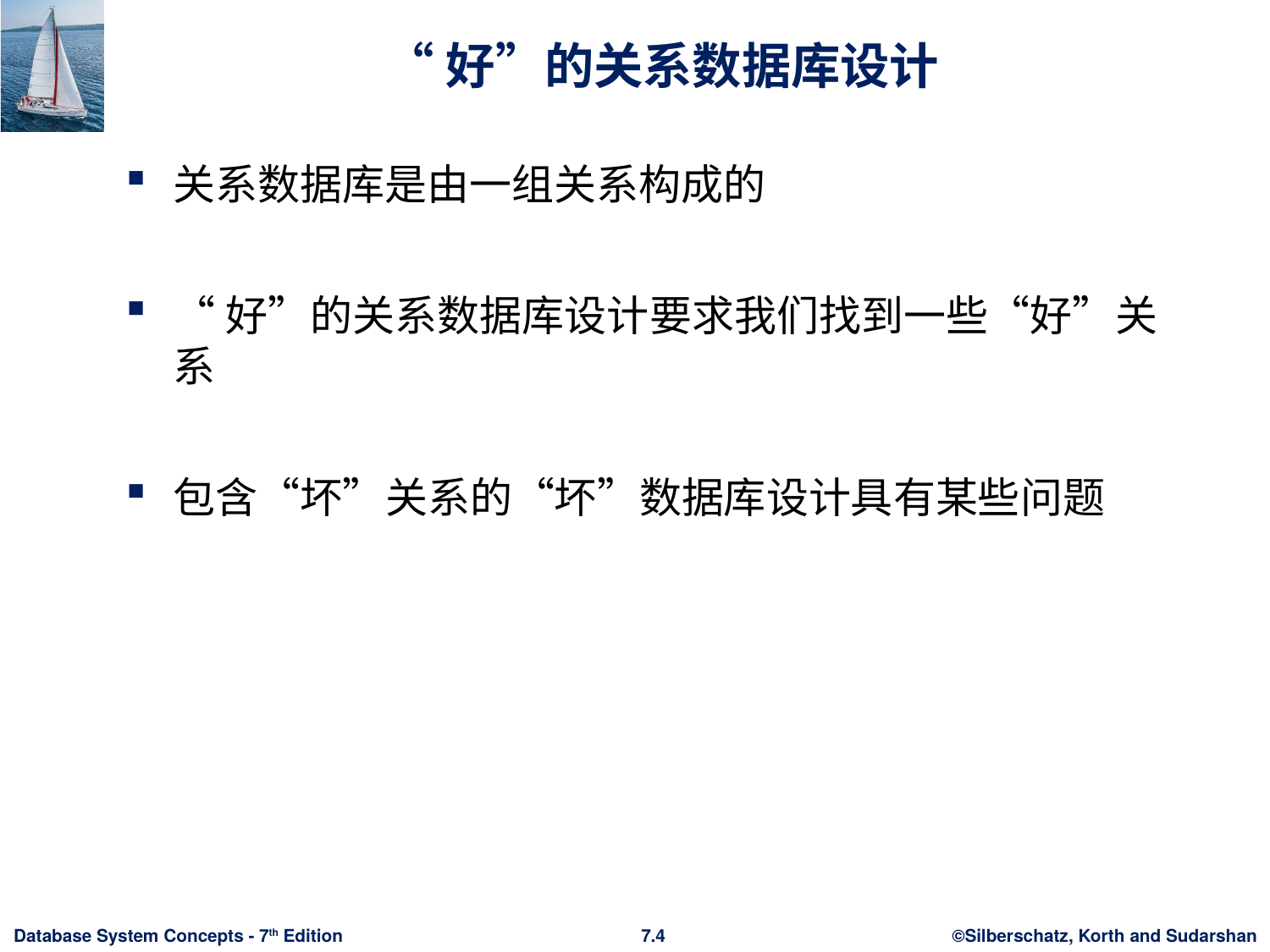

# “好”的关系数据库设计
关系数据库是由一组关系构成的

“好”的关系数据库设计要求我们找到一些“好”关系

包含“坏”关系的“坏”数据库设计具有某些问题